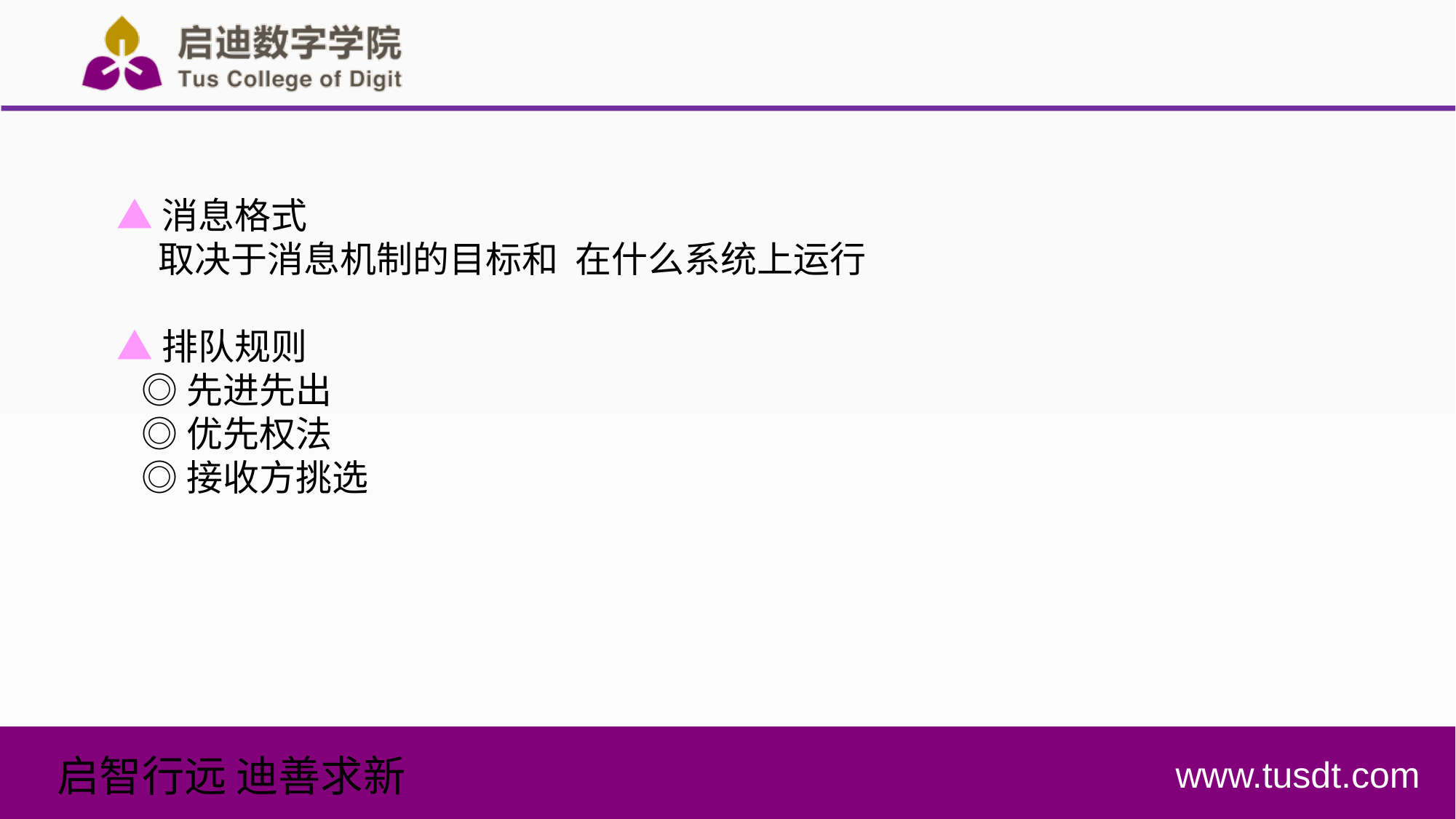

▲消息格式
    取决于消息机制的目标和  在什么系统上运行

▲排队规则
   ◎先进先出
   ◎优先权法
   ◎接收方挑选